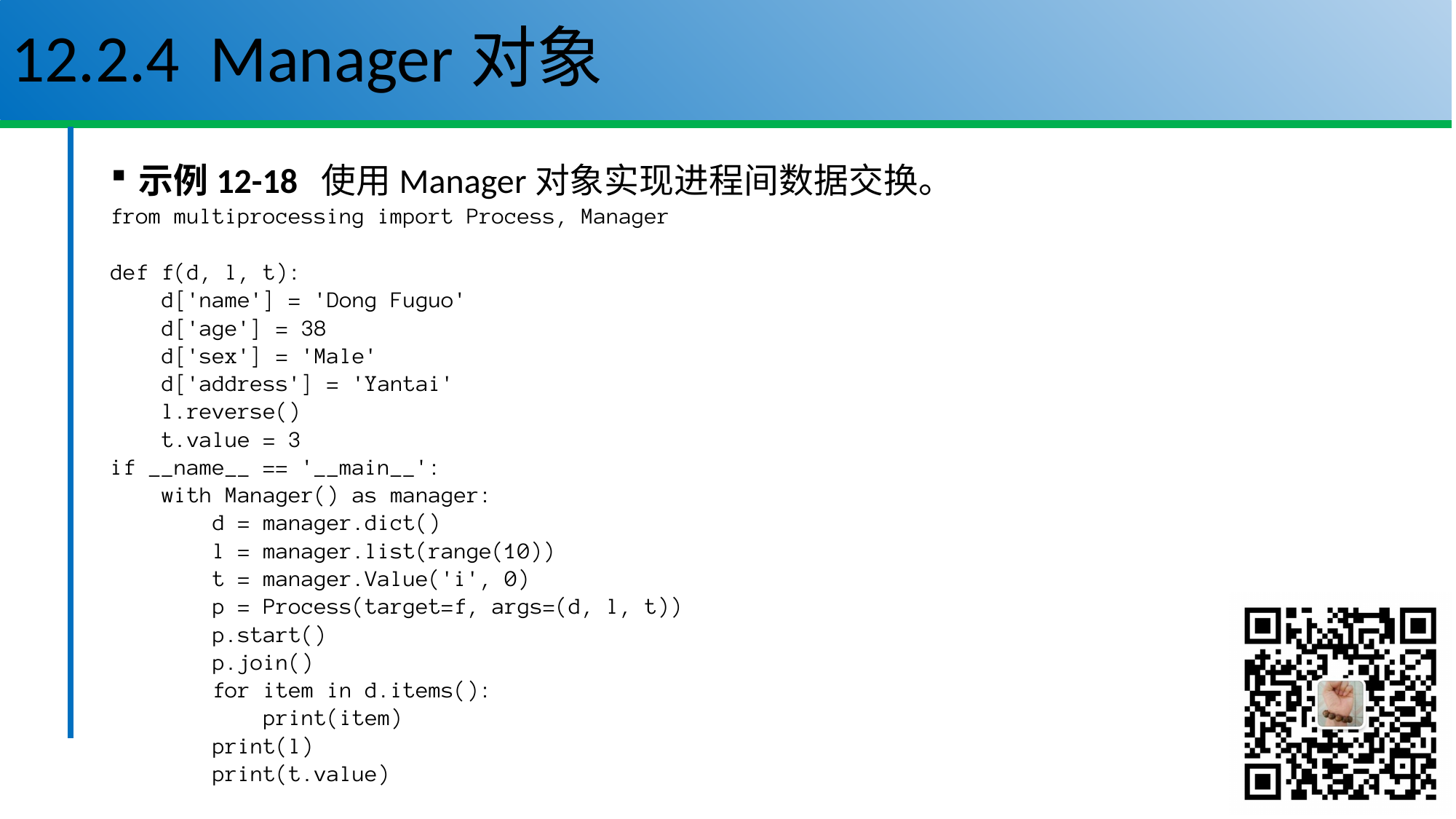

# 12.2.4  Manager对象
示例12-18  使用Manager对象实现进程间数据交换。
from multiprocessing import Process, Manager

def f(d, l, t):
    d['name'] = 'Dong Fuguo'
    d['age'] = 38
    d['sex'] = 'Male'
    d['address'] = 'Yantai'
    l.reverse()
    t.value = 3
if __name__ == '__main__':
    with Manager() as manager:
        d = manager.dict()
        l = manager.list(range(10))
        t = manager.Value('i', 0)
        p = Process(target=f, args=(d, l, t))
        p.start()
        p.join()
        for item in d.items():
            print(item)
        print(l)
        print(t.value)